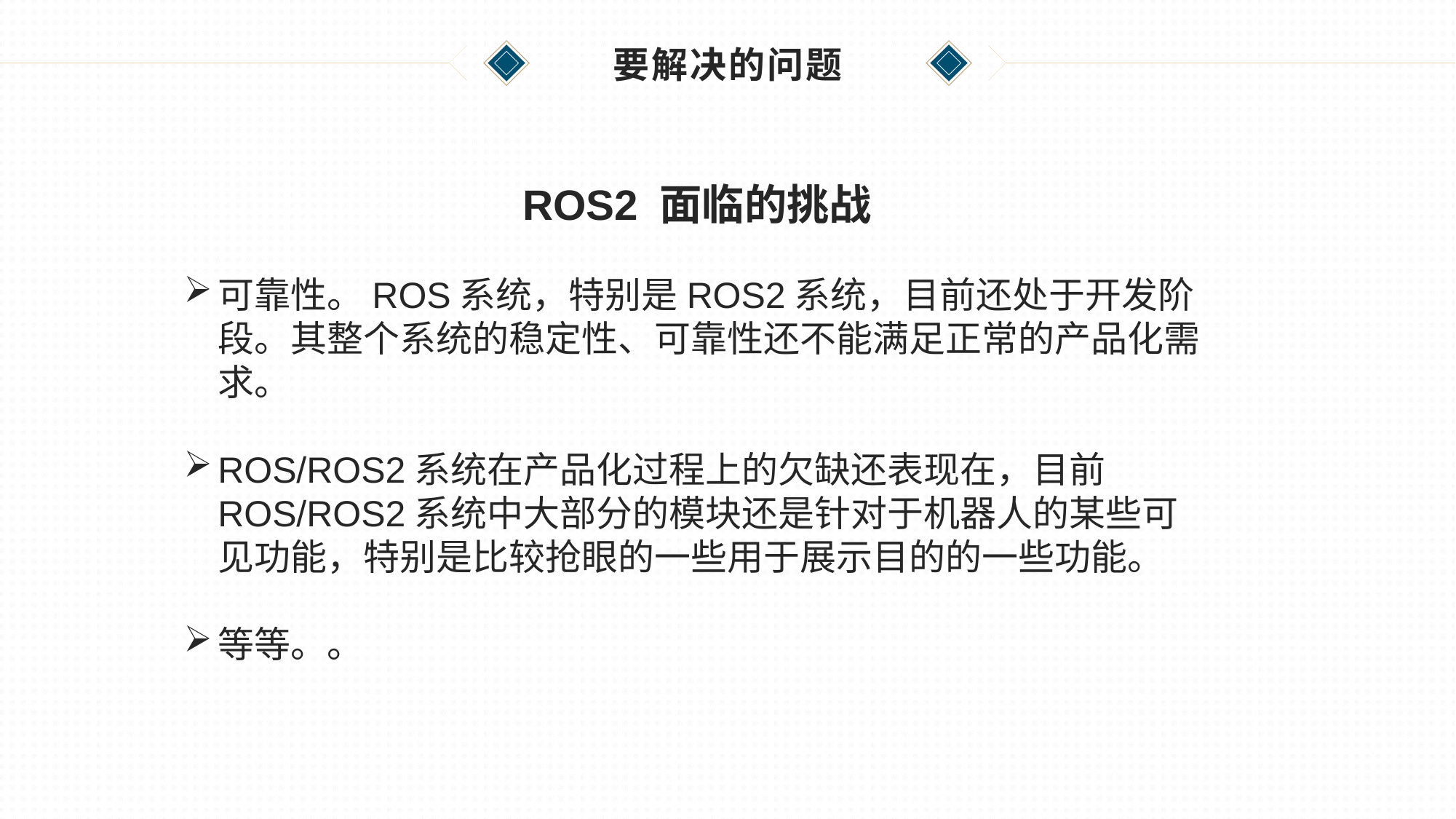

# 要解决的问题
ROS2 面临的挑战

可靠性。ROS系统，特别是ROS2系统，目前还处于开发阶段。其整个系统的稳定性、可靠性还不能满足正常的产品化需求。

ROS/ROS2系统在产品化过程上的欠缺还表现在，目前ROS/ROS2系统中大部分的模块还是针对于机器人的某些可见功能，特别是比较抢眼的一些用于展示目的的一些功能。

等等。。